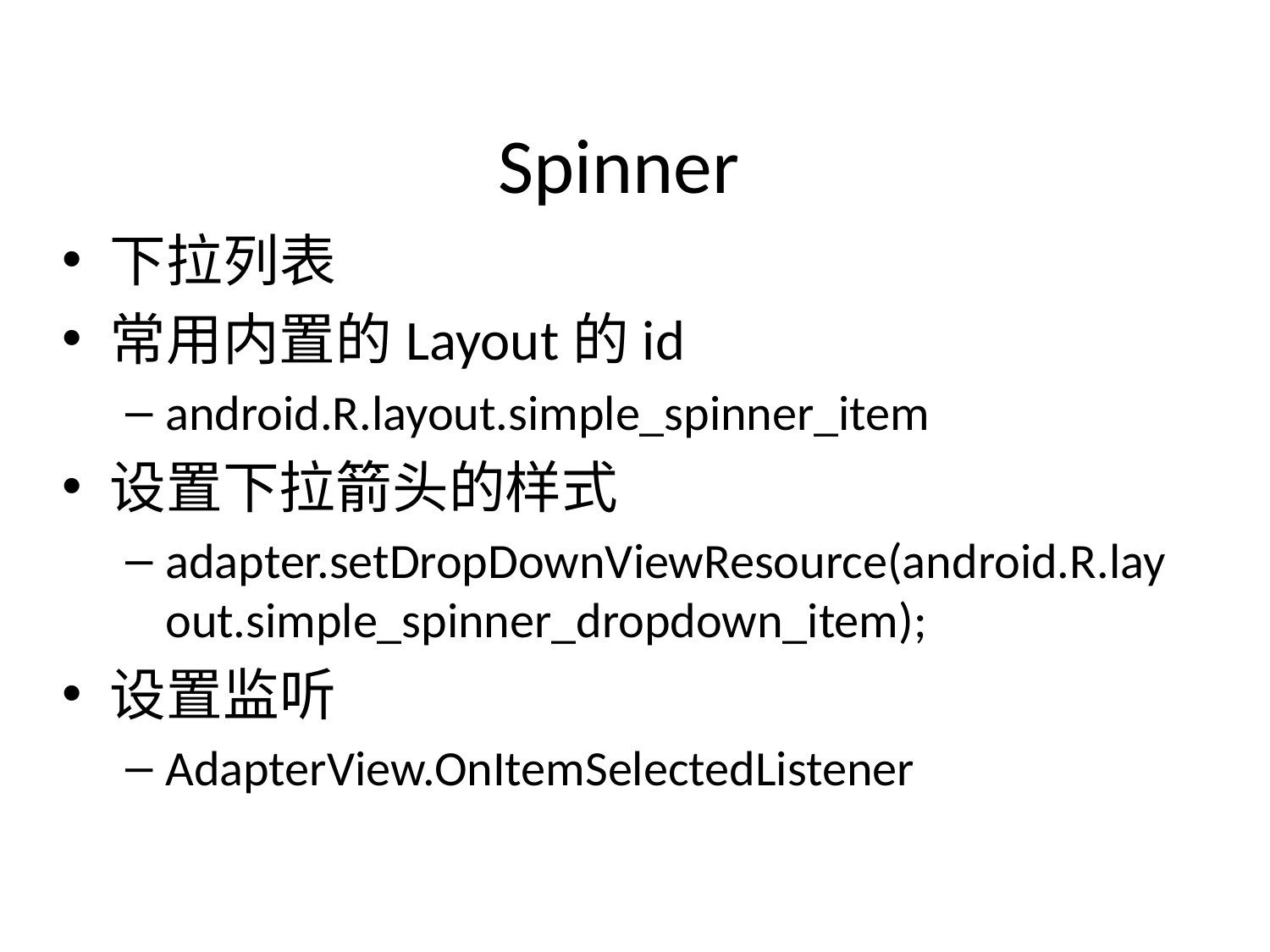

# Spinner
下拉列表
常用内置的Layout的id
android.R.layout.simple_spinner_item
设置下拉箭头的样式
adapter.setDropDownViewResource(android.R.layout.simple_spinner_dropdown_item);
设置监听
AdapterView.OnItemSelectedListener